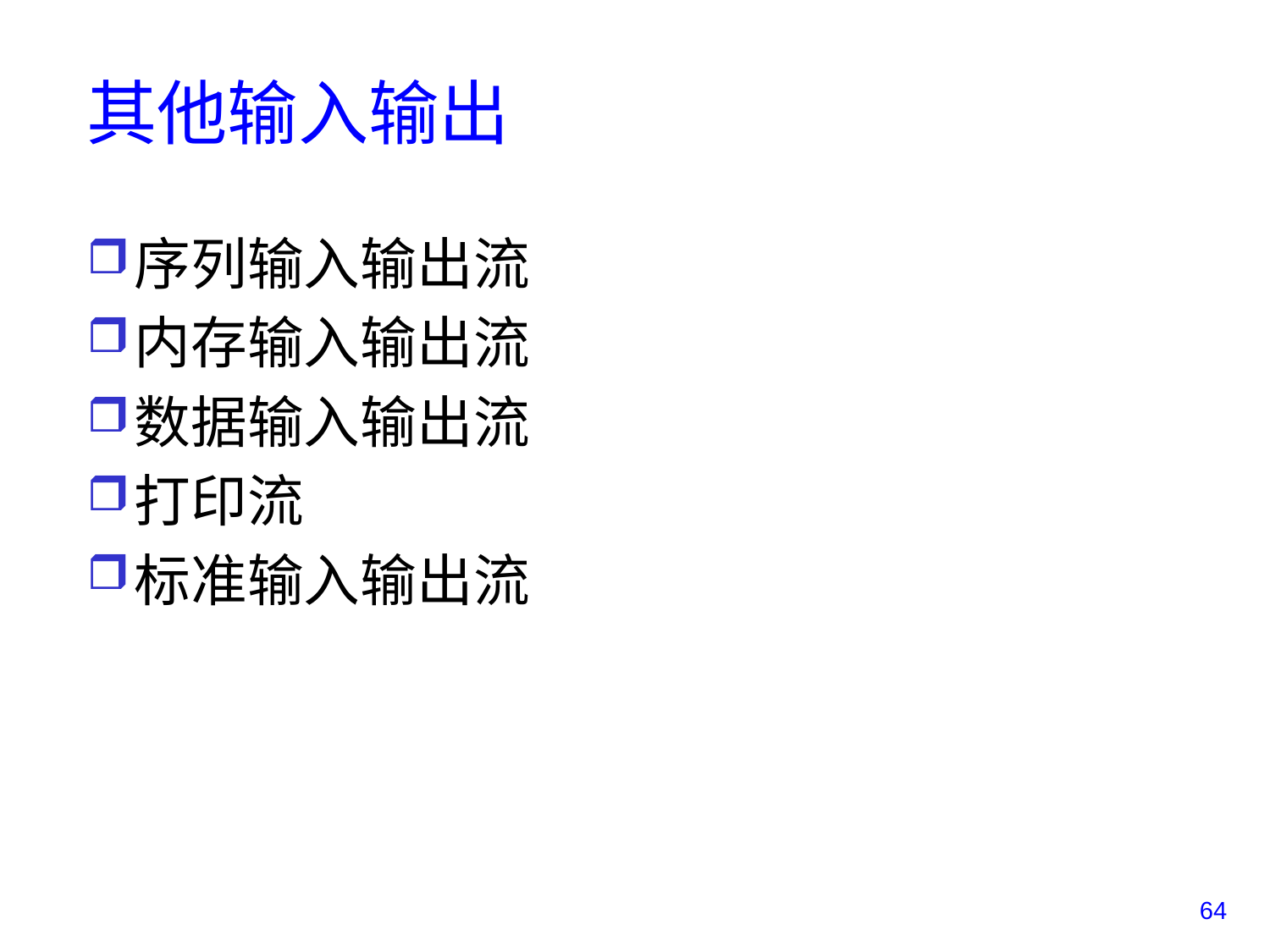

# 其他输入输出
序列输入输出流
内存输入输出流
数据输入输出流
打印流
标准输入输出流

64